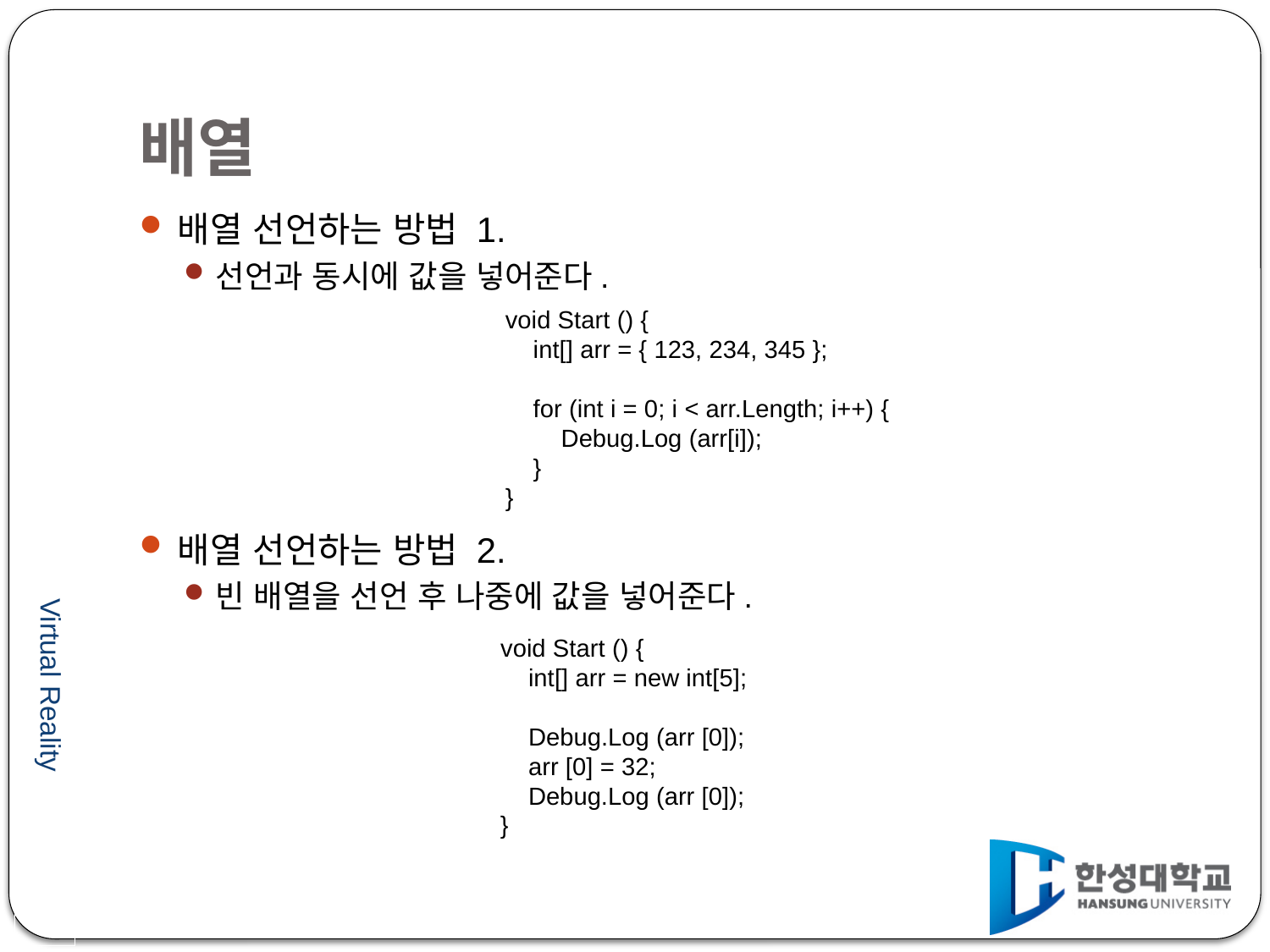

# 배열
배열 선언하는 방법 1.
선언과 동시에 값을 넣어준다.

배열 선언하는 방법 2.
빈 배열을 선언 후 나중에 값을 넣어준다.

    void Start () {
        int[] arr = { 123, 234, 345 };
        for (int i = 0; i < arr.Length; i++) {
            Debug.Log (arr[i]);
        }
    }
    void Start () {
        int[] arr = new int[5];
        Debug.Log (arr [0]);
        arr [0] = 32;
        Debug.Log (arr [0]);
    }